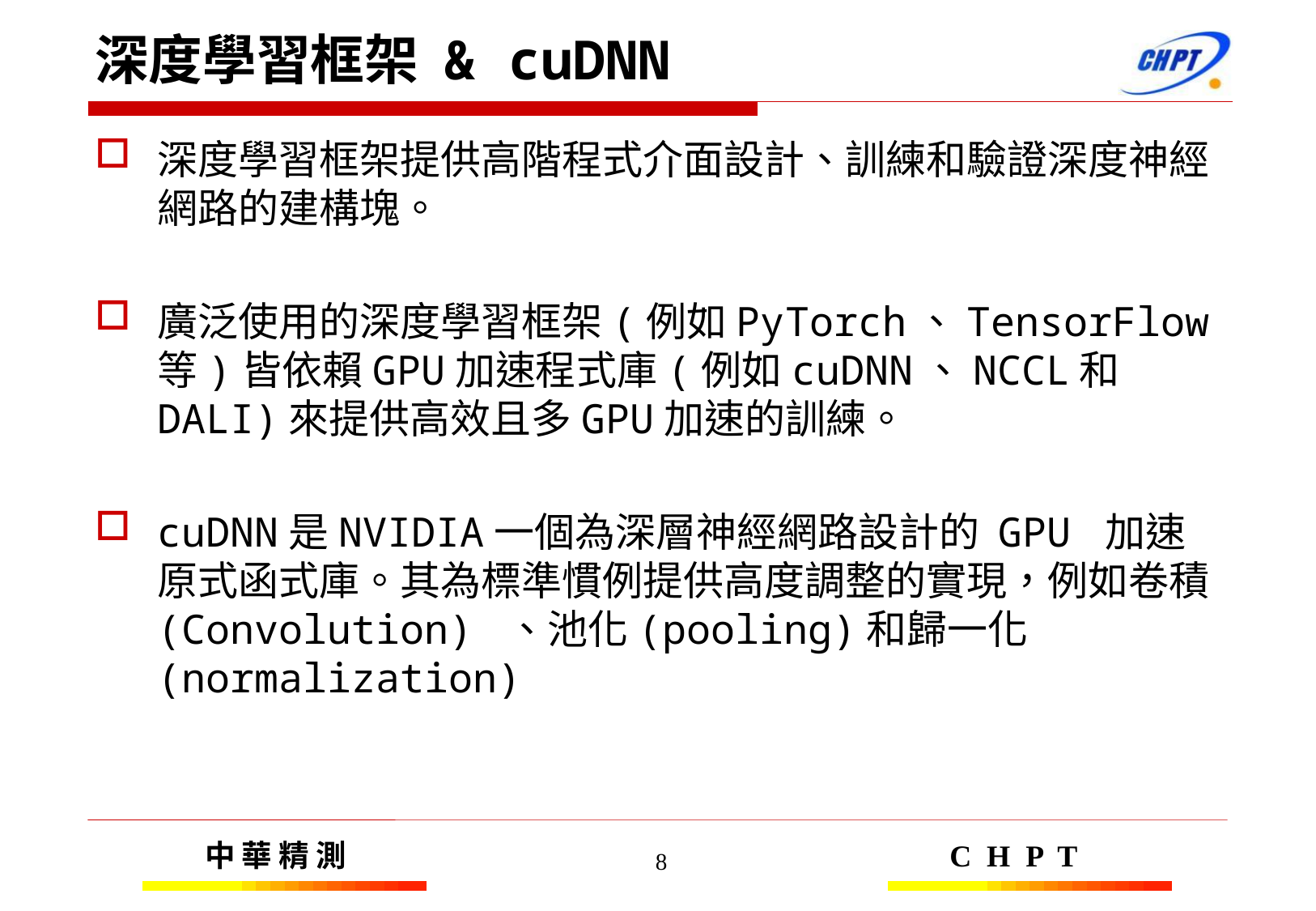

# 深度學習框架 & cuDNN
深度學習框架提供高階程式介面設計、訓練和驗證深度神經網路的建構塊。

廣泛使用的深度學習框架(例如PyTorch、TensorFlow等)皆依賴GPU加速程式庫(例如cuDNN、NCCL和DALI)來提供高效且多GPU加速的訓練。

cuDNN是NVIDIA一個為深層神經網路設計的 GPU 加速原式函式庫。其為標準慣例提供高度調整的實現，例如卷積(Convolution) 、池化(pooling)和歸一化(normalization)